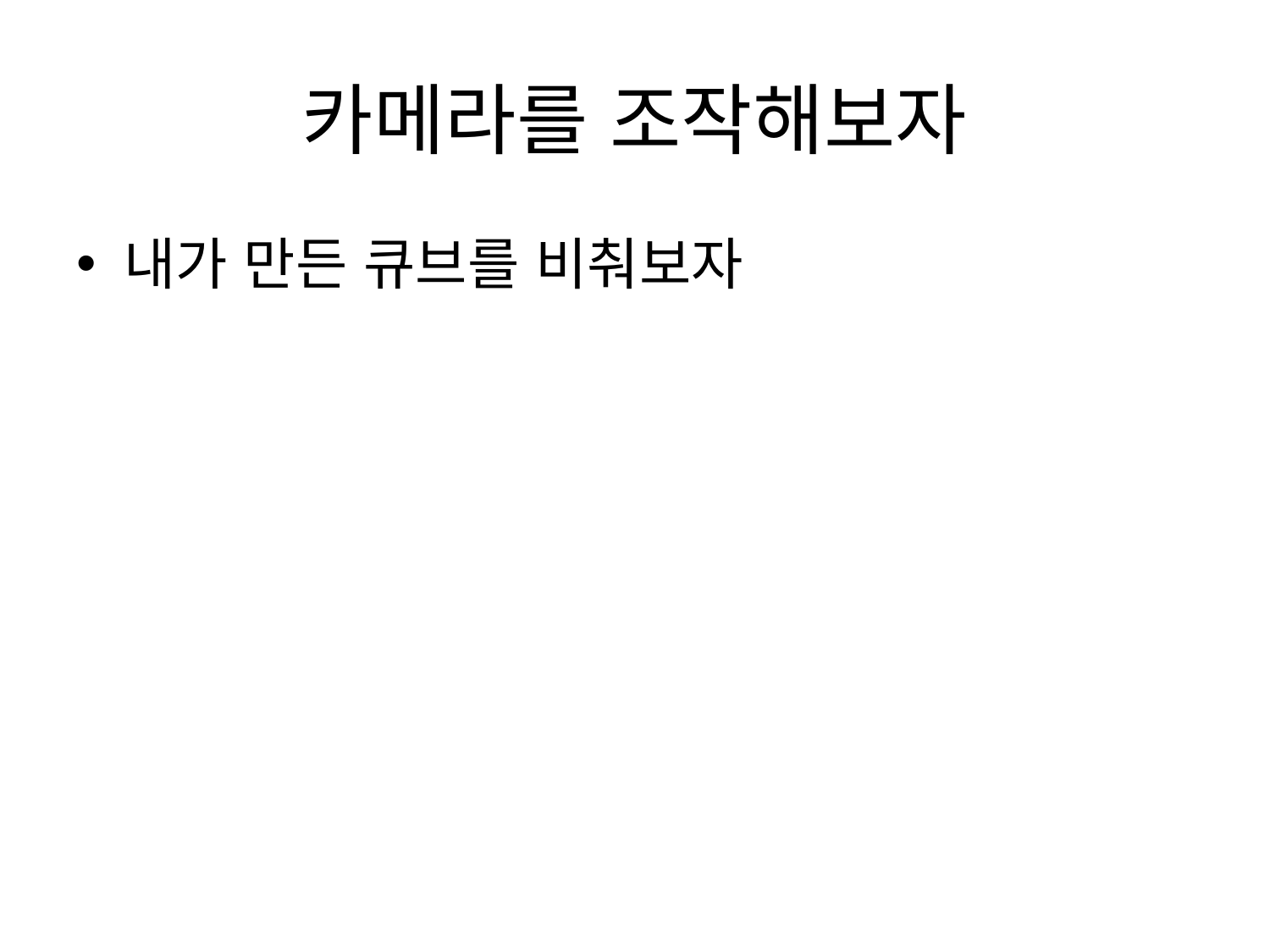

# 카메라를 조작해보자
내가 만든 큐브를 비춰보자